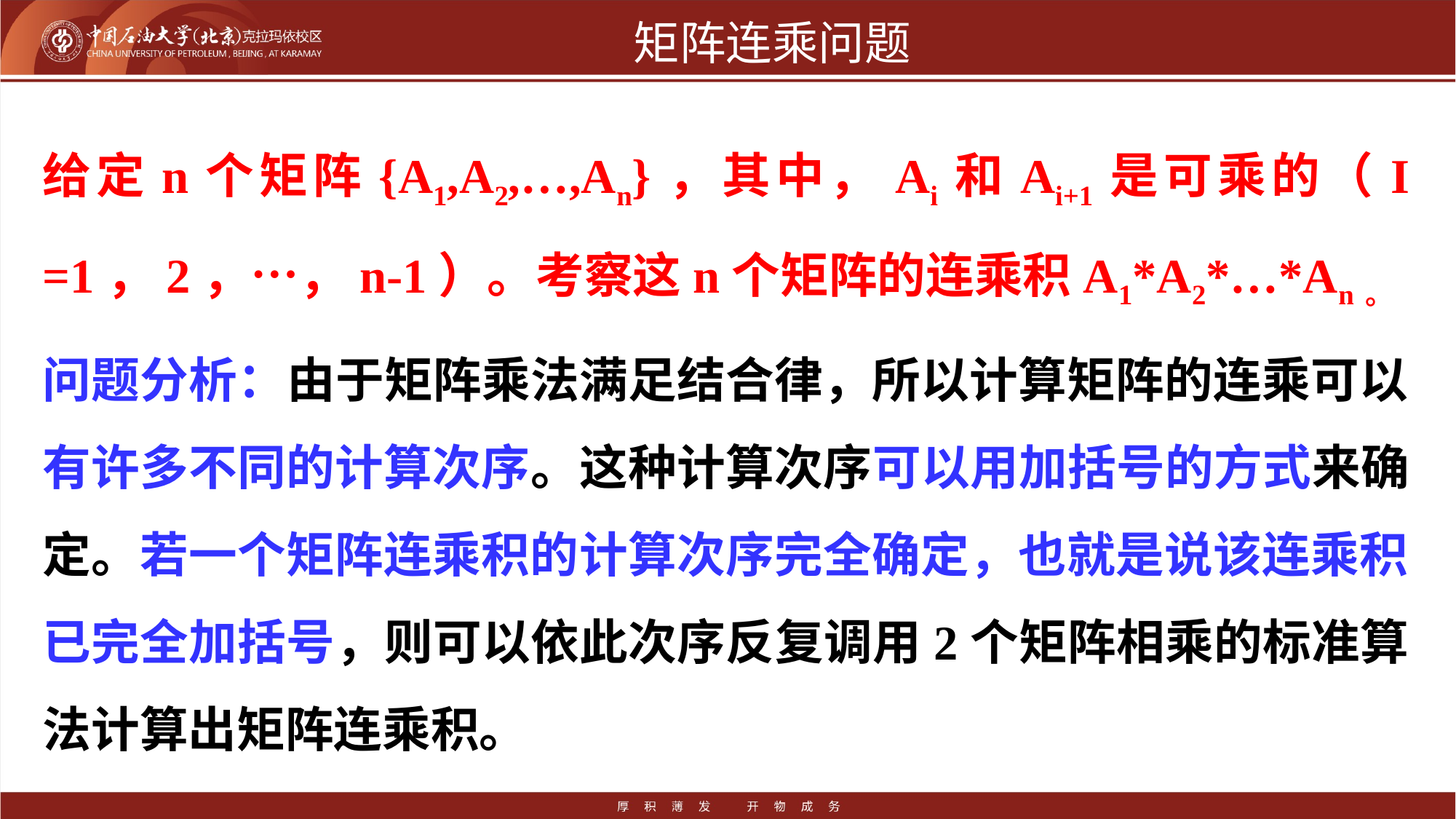

# 矩阵连乘问题
给定n个矩阵{A1,A2,…,An}，其中，Ai和Ai+1是可乘的（I =1，2，…，n-1）。考察这n个矩阵的连乘积A1*A2*…*An。
问题分析：由于矩阵乘法满足结合律，所以计算矩阵的连乘可以有许多不同的计算次序。这种计算次序可以用加括号的方式来确定。若一个矩阵连乘积的计算次序完全确定，也就是说该连乘积已完全加括号，则可以依此次序反复调用2个矩阵相乘的标准算法计算出矩阵连乘积。